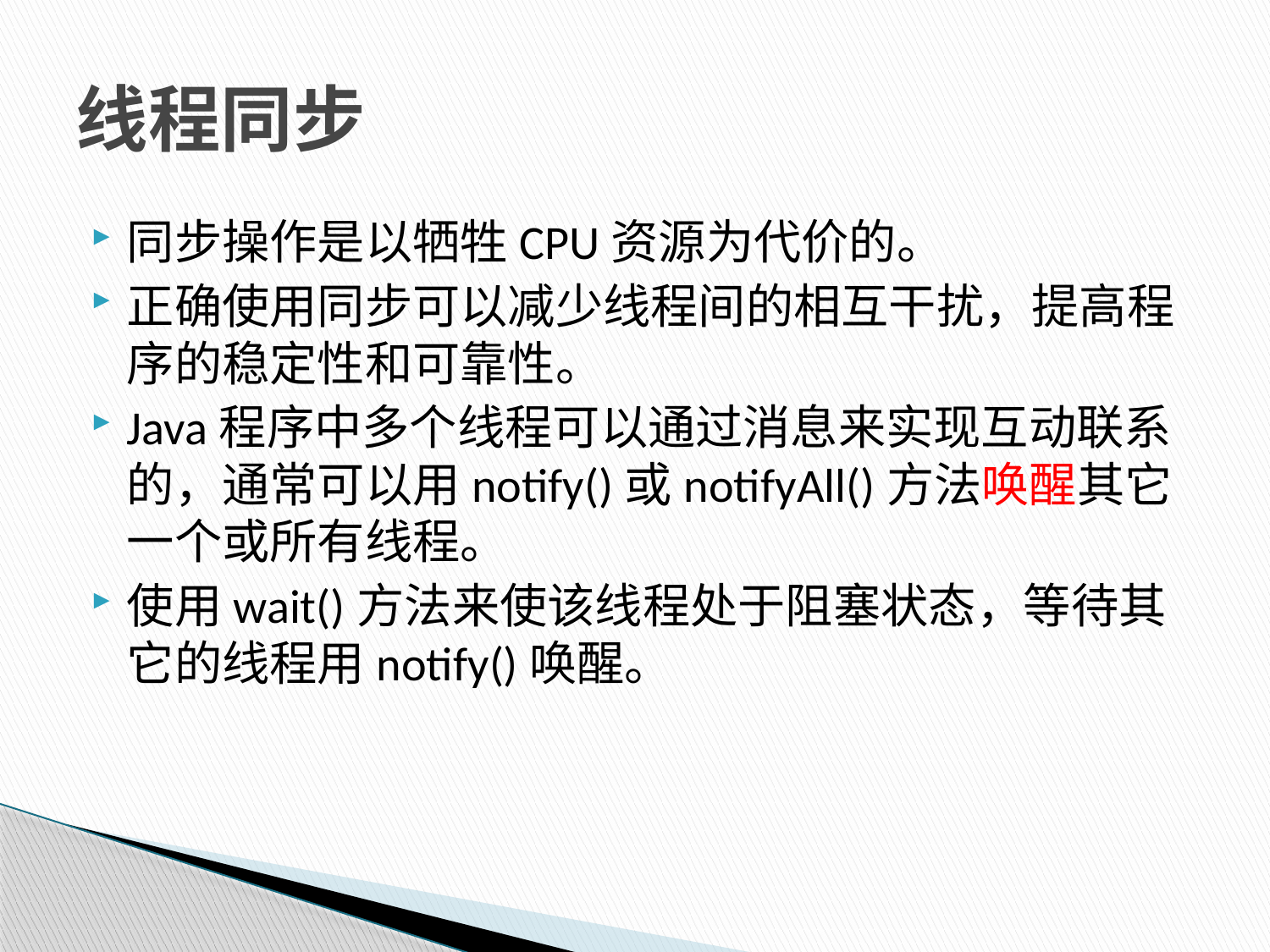

# 线程同步
同步操作是以牺牲CPU资源为代价的。
正确使用同步可以减少线程间的相互干扰，提高程序的稳定性和可靠性。
Java程序中多个线程可以通过消息来实现互动联系的，通常可以用notify()或notifyAll()方法唤醒其它一个或所有线程。
使用wait()方法来使该线程处于阻塞状态，等待其它的线程用notify()唤醒。